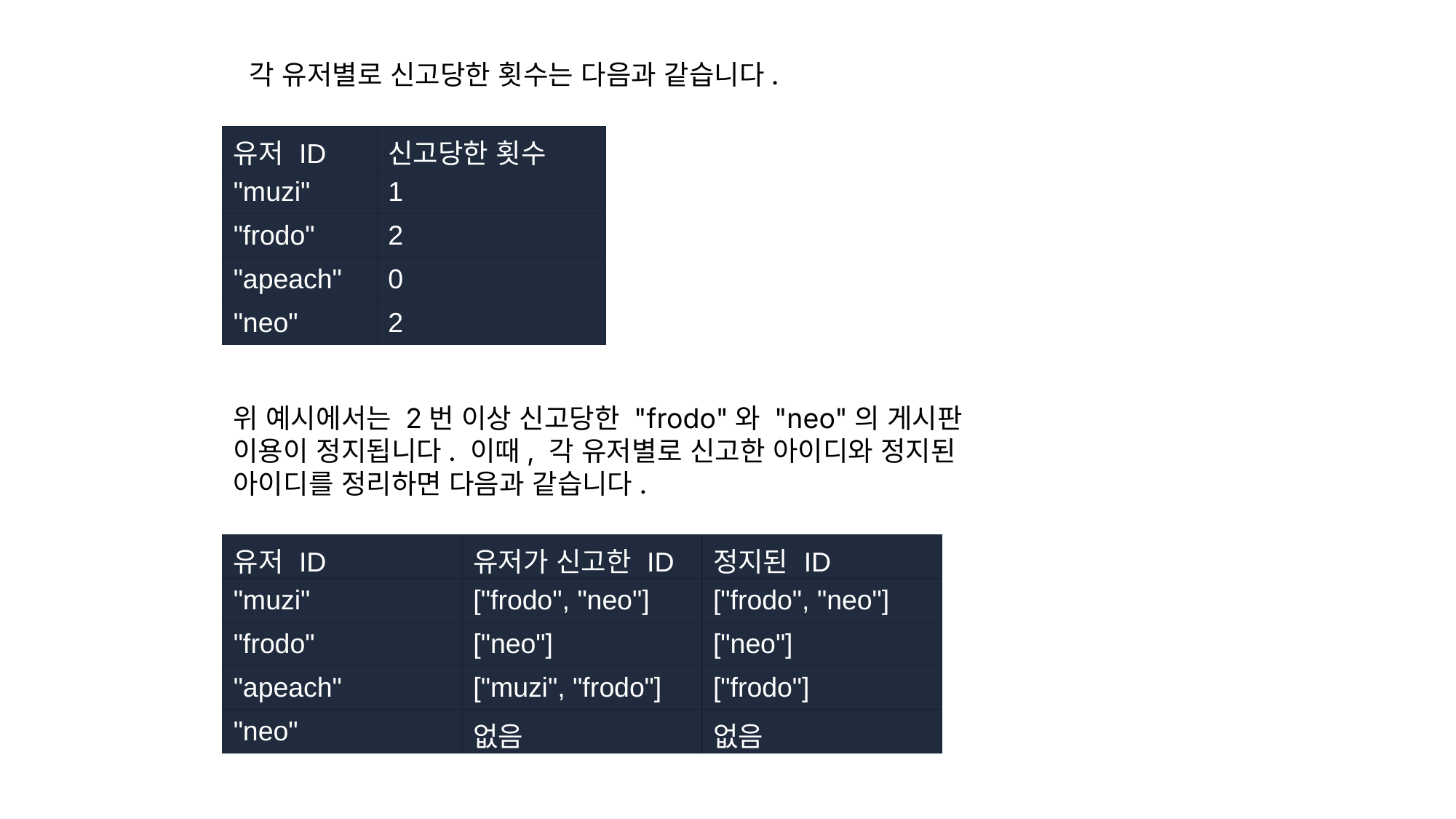

각 유저별로 신고당한 횟수는 다음과 같습니다.
| 유저 ID | 신고당한 횟수 |
| --- | --- |
| "muzi" | 1 |
| "frodo" | 2 |
| "apeach" | 0 |
| "neo" | 2 |
위 예시에서는 2번 이상 신고당한 "frodo"와 "neo"의 게시판 이용이 정지됩니다. 이때, 각 유저별로 신고한 아이디와 정지된 아이디를 정리하면 다음과 같습니다.
| 유저 ID | 유저가 신고한 ID | 정지된 ID |
| --- | --- | --- |
| "muzi" | ["frodo", "neo"] | ["frodo", "neo"] |
| "frodo" | ["neo"] | ["neo"] |
| "apeach" | ["muzi", "frodo"] | ["frodo"] |
| "neo" | 없음 | 없음 |